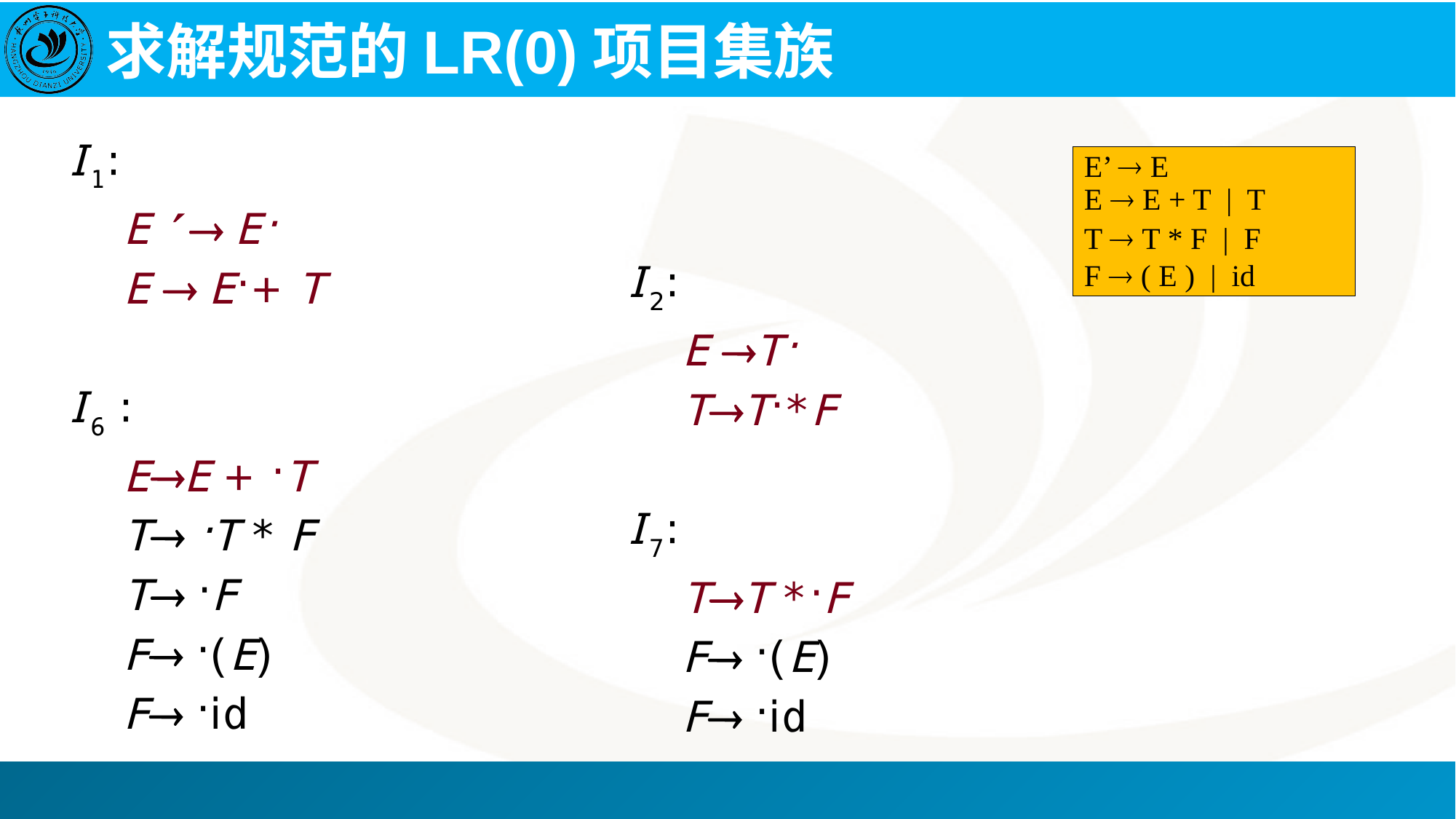

# 求解规范的LR(0)项目集族
I1:
	E ′ → E·
  	E → E·+ T

I6 :
	E→E + ·T
	T→ ·T * F
	T→ ·F
	F→ ·(E)
	F→ ·id
E’ → E
E → E + T  |  T
T → T * F  |  F
F → ( E )  |  id
I2:
	E →T·
	T→T·*F

I7:
	T→T *·F
	F→ ·(E)
	F→ ·id
63